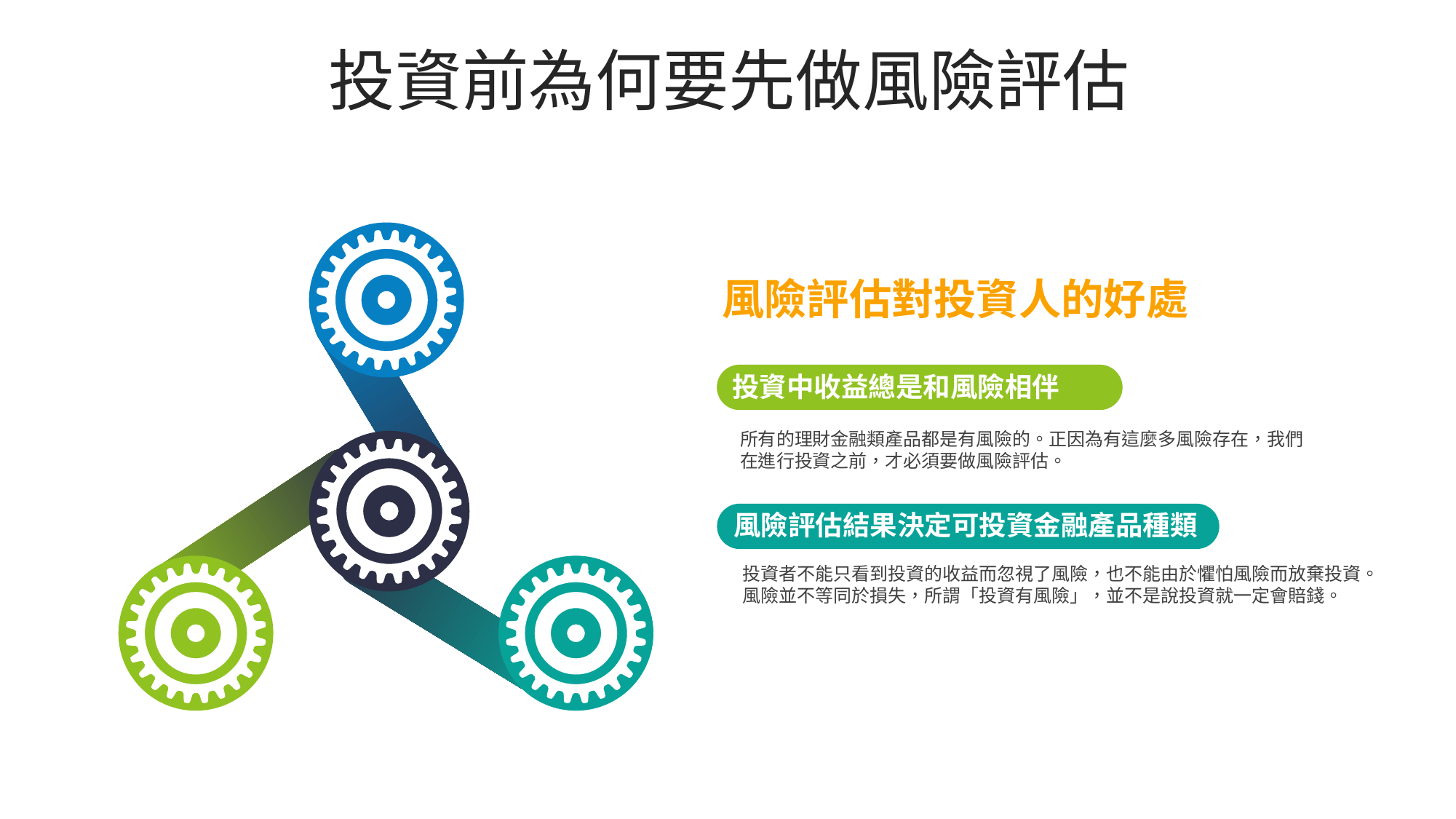

投資前為何要先做風險評估

風險評估對投資人的好處

投資中收益總是和風險相伴
所有的理財金融類產品都是有風險的。正因為有這麼多風險存在，我們在進行投資之前，才必須要做風險評估。

風險評估結果決定可投資金融產品種類

投資者不能只看到投資的收益而忽視了風險，也不能由於懼怕風險而放棄投資。風險並不等同於損失，所謂「投資有風險」，並不是說投資就一定會賠錢。